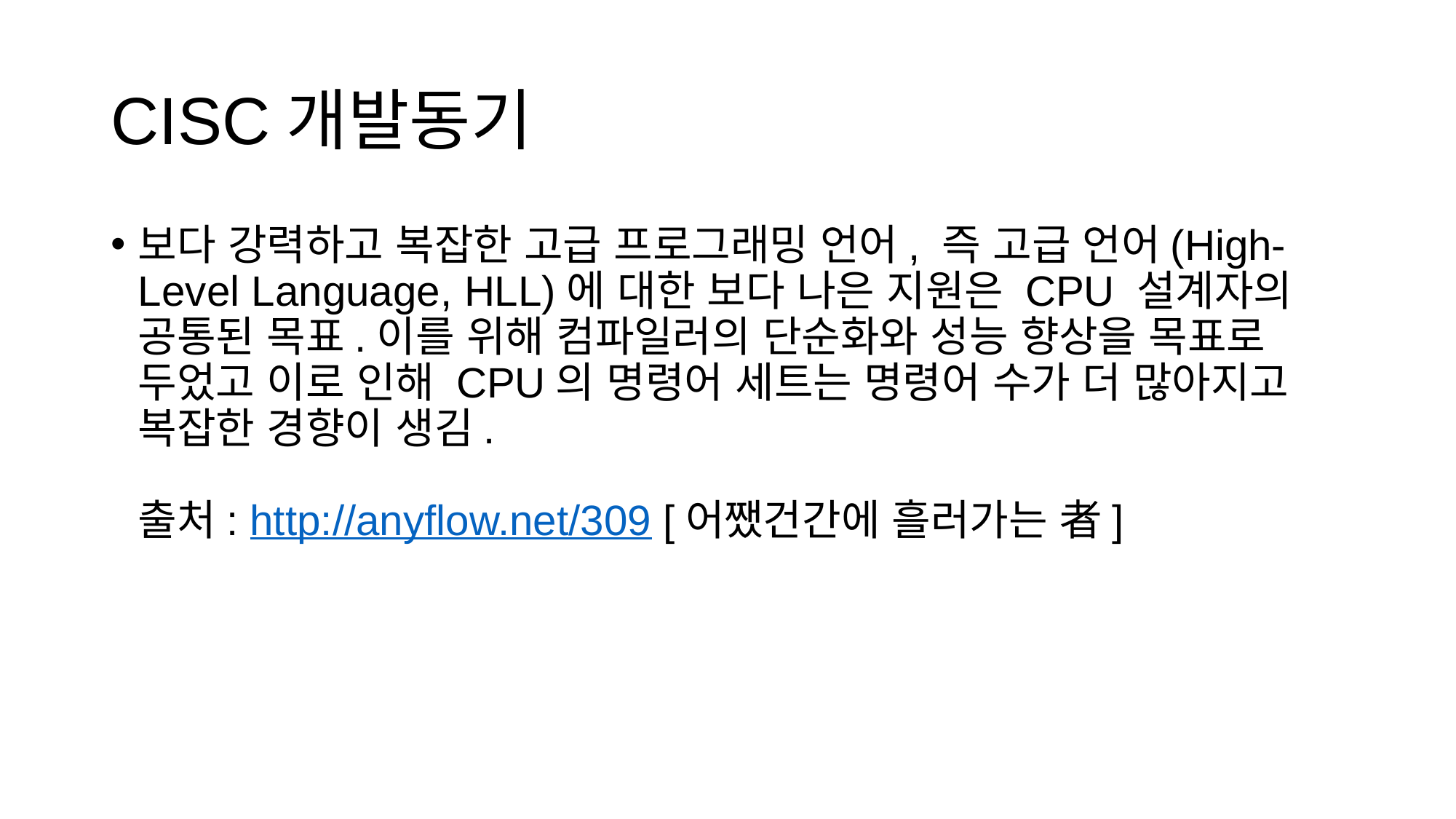

# CISC개발동기
보다 강력하고 복잡한 고급 프로그래밍 언어, 즉 고급 언어(High-Level Language, HLL)에 대한 보다 나은 지원은 CPU 설계자의 공통된 목표.이를 위해 컴파일러의 단순화와 성능 향상을 목표로 두었고 이로 인해 CPU의 명령어 세트는 명령어 수가 더 많아지고 복잡한 경향이 생김.
출처: http://anyflow.net/309 [어쨌건간에 흘러가는 者]